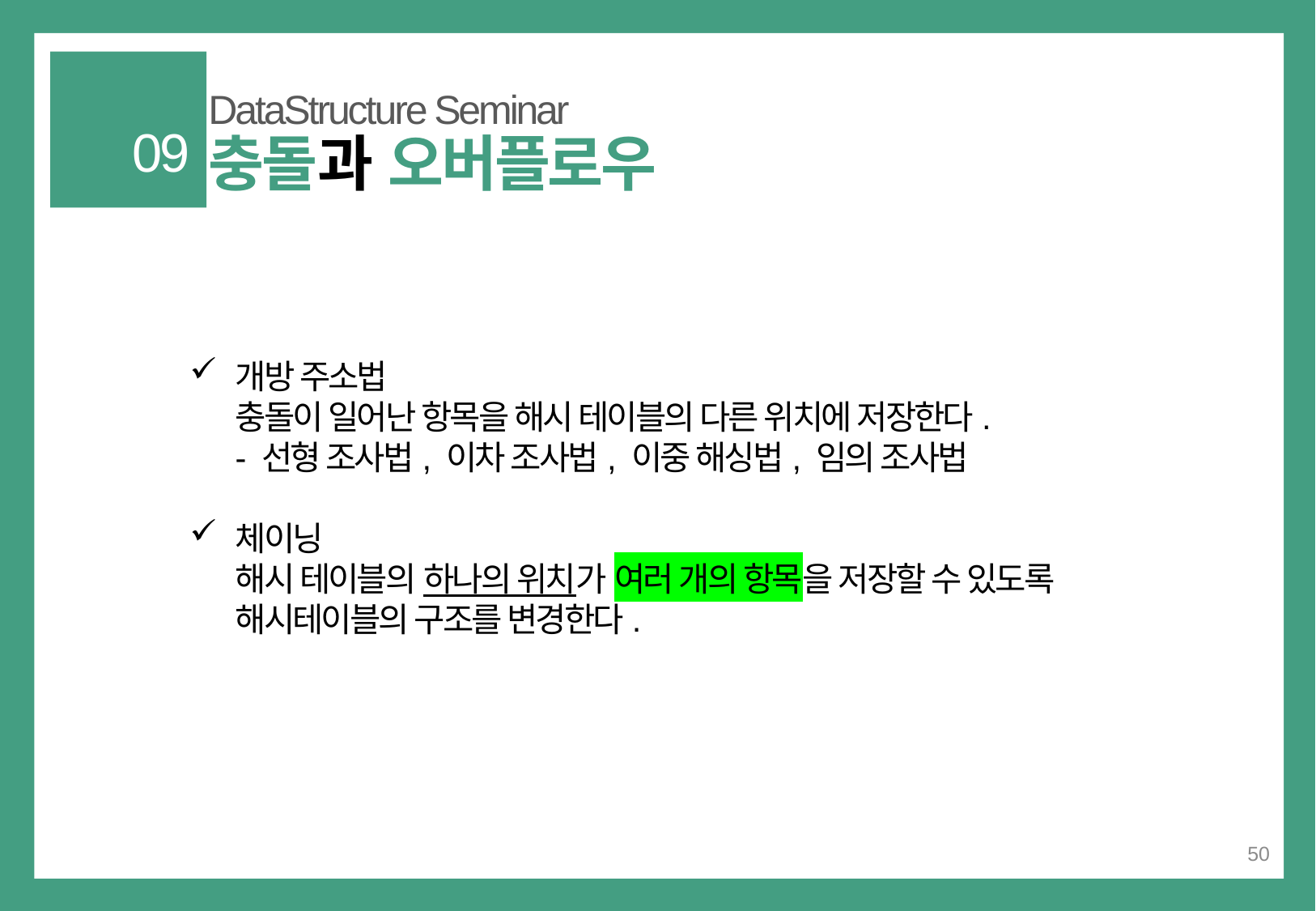

키(key) : 사전의 단어처럼 항목과 항목을 구별시켜주는 것
값(value) : 단어의 설명에 해당한다.

DataStructure Seminar
09
충돌과 오버플로우
개방 주소법
충돌이 일어난 항목을 해시 테이블의 다른 위치에 저장한다.
- 선형 조사법, 이차 조사법, 이중 해싱법, 임의 조사법

체이닝
해시 테이블의 하나의 위치가 여러 개의 항목을 저장할 수 있도록
해시테이블의 구조를 변경한다.
50